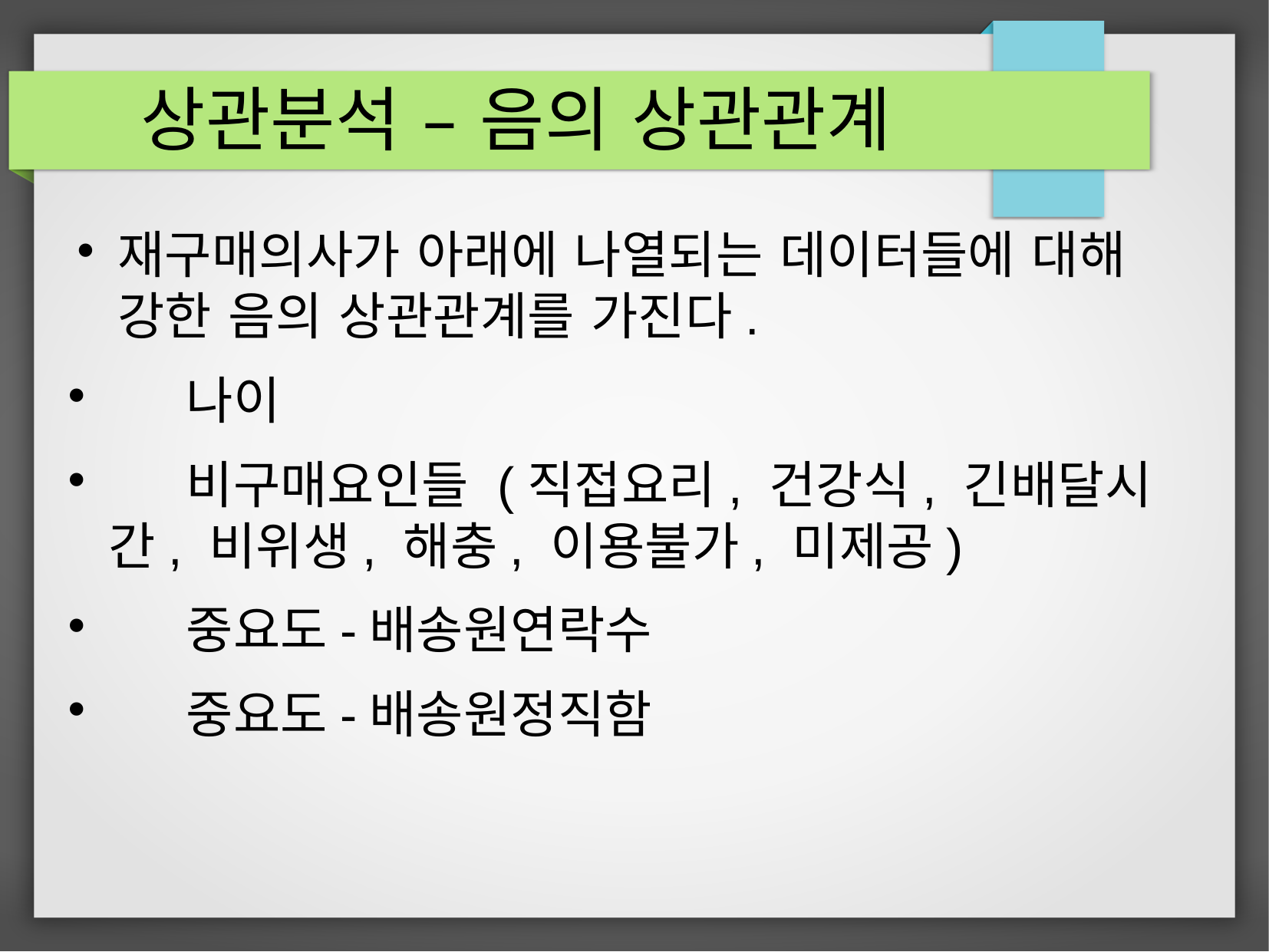

상관분석 – 음의 상관관계
재구매의사가 아래에 나열되는 데이터들에 대해 강한 음의 상관관계를 가진다.
    나이
    비구매요인들 (직접요리, 건강식, 긴배달시간, 비위생, 해충, 이용불가, 미제공)
    중요도-배송원연락수
    중요도-배송원정직함